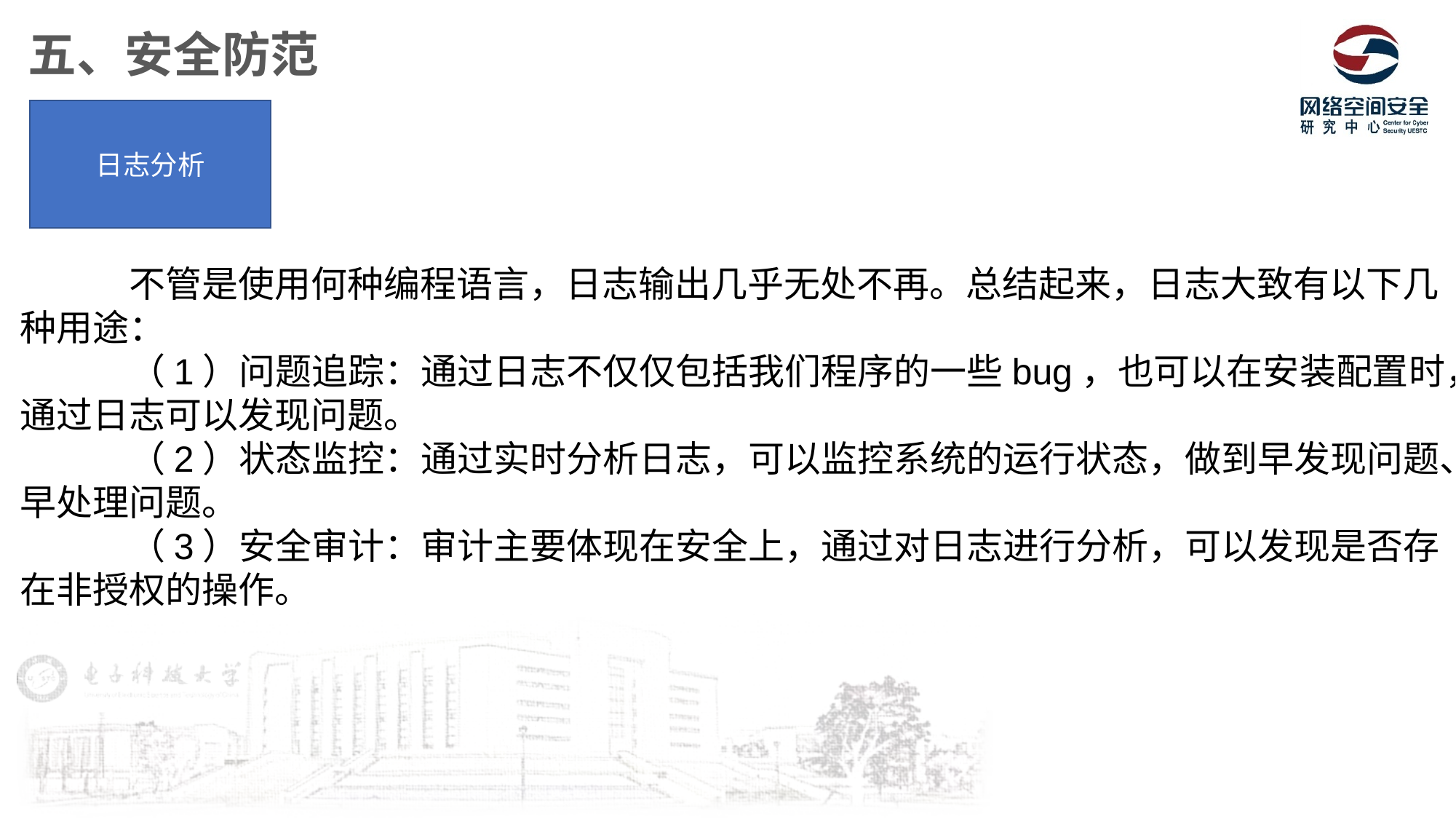

五、安全防范
日志分析
	不管是使用何种编程语言，日志输出几乎无处不再。总结起来，日志大致有以下几种用途：
	（1）问题追踪：通过日志不仅仅包括我们程序的一些bug，也可以在安装配置时，通过日志可以发现问题。
	（2）状态监控：通过实时分析日志，可以监控系统的运行状态，做到早发现问题、早处理问题。
	（3）安全审计：审计主要体现在安全上，通过对日志进行分析，可以发现是否存在非授权的操作。